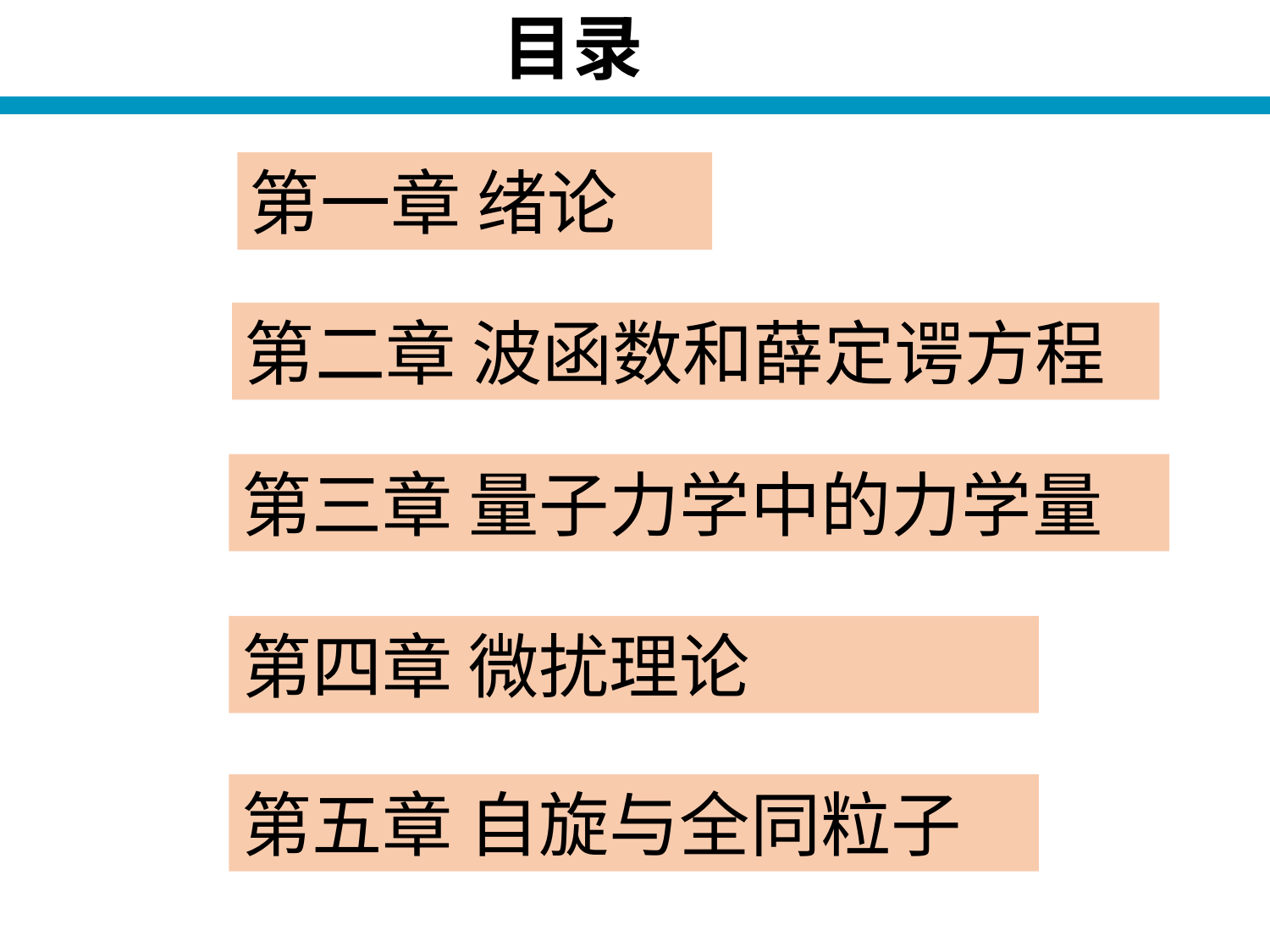

# 目录
第一章 绪论
第二章 波函数和薛定谔方程
第三章 量子力学中的力学量
第四章 微扰理论
第五章 自旋与全同粒子